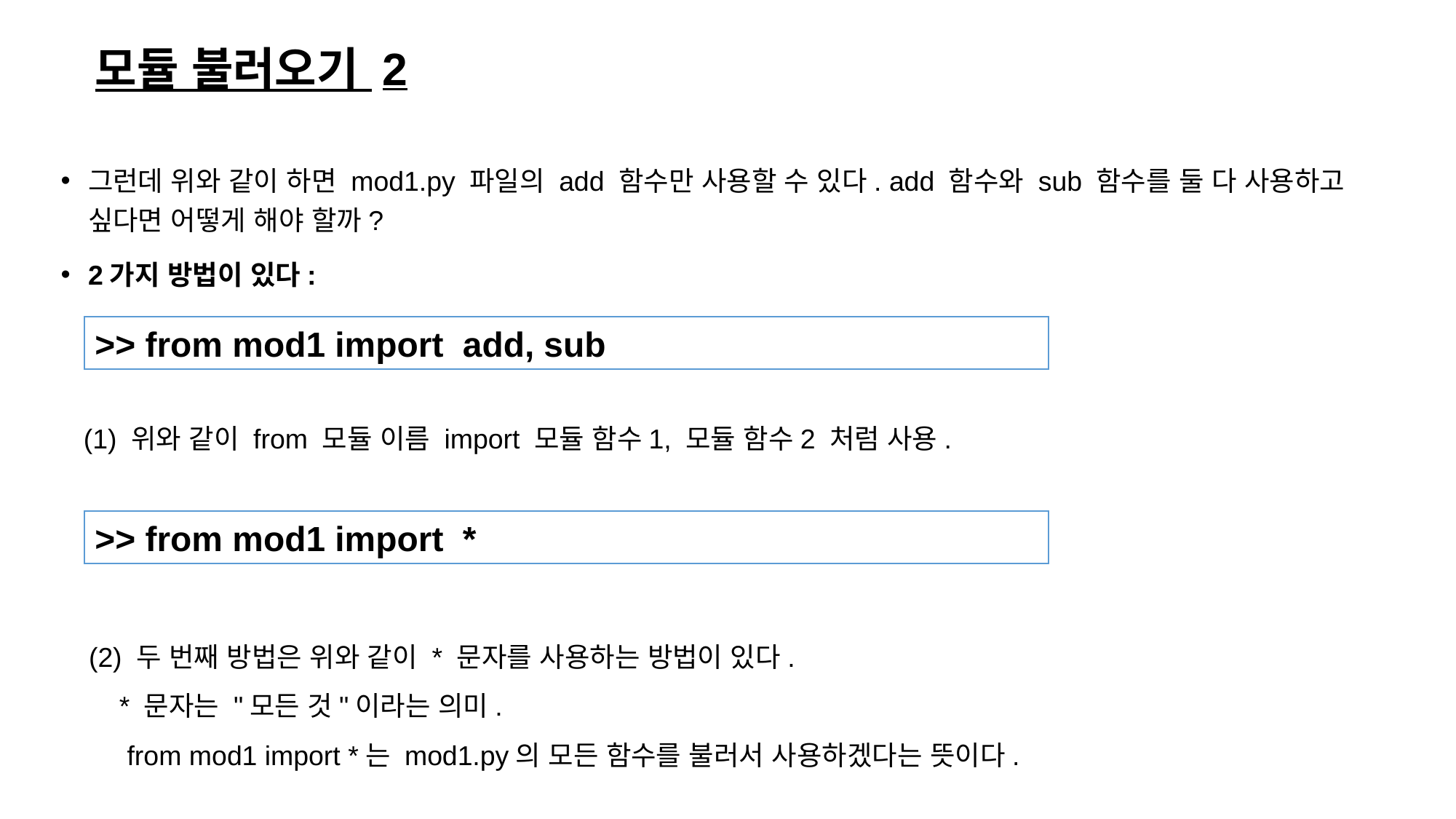

# 모듈 불러오기 2

그런데 위와 같이 하면 mod1.py 파일의 add 함수만 사용할 수 있다. add 함수와 sub 함수를 둘 다 사용하고 싶다면 어떻게 해야 할까?
2가지 방법이 있다:

   (1) 위와 같이 from 모듈 이름 import 모듈 함수1, 모듈 함수2 처럼 사용.

>> from mod1 import  add, sub
>> from mod1 import  *
 (2) 두 번째 방법은 위와 같이 * 문자를 사용하는 방법이 있다.
     * 문자는 "모든 것"이라는 의미.
      from mod1 import *는 mod1.py의 모든 함수를 불러서 사용하겠다는 뜻이다.